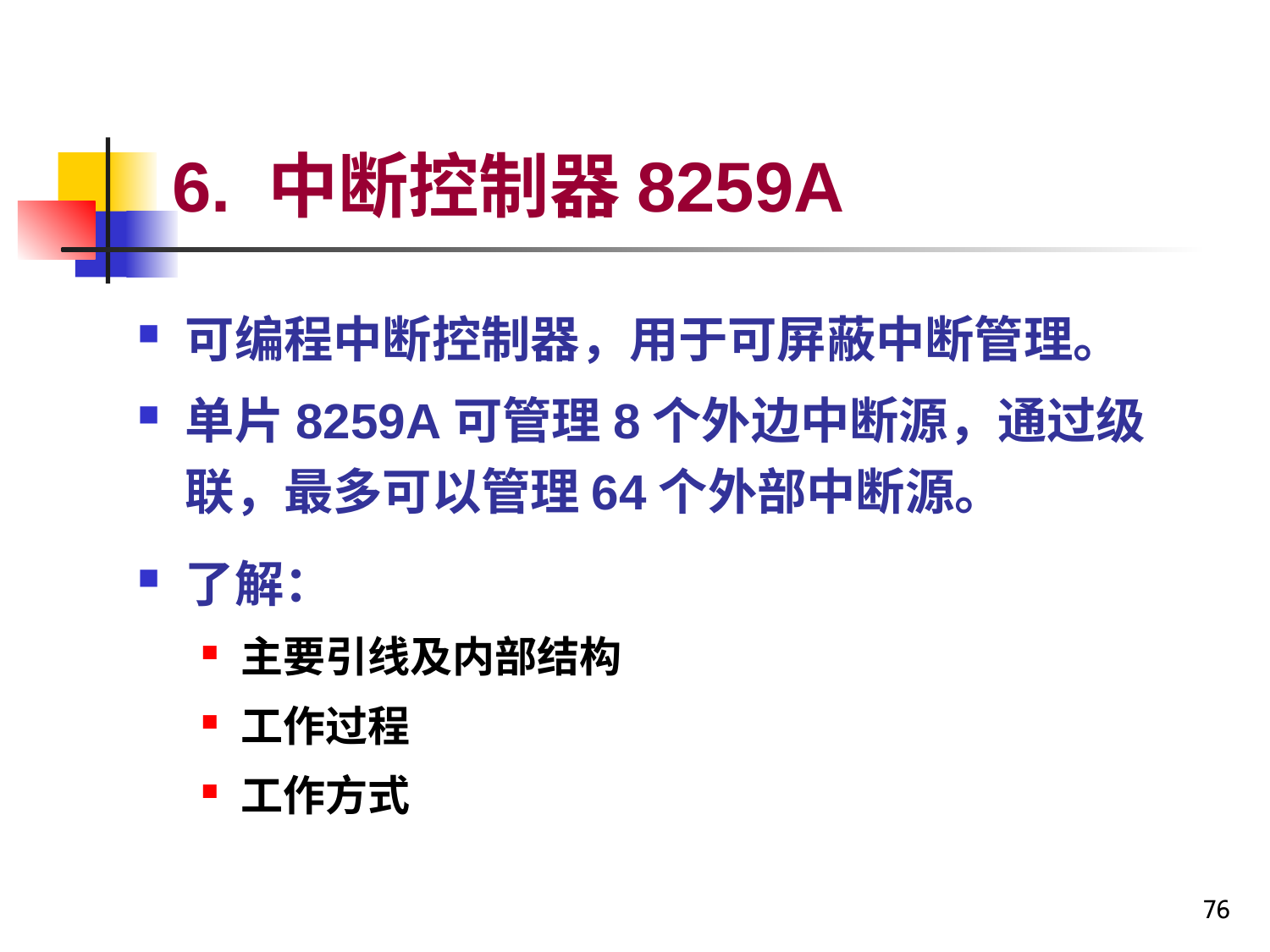

# 6. 中断控制器8259A
可编程中断控制器，用于可屏蔽中断管理。
单片8259A可管理8个外边中断源，通过级联，最多可以管理64个外部中断源。
了解：
主要引线及内部结构
工作过程
工作方式
76